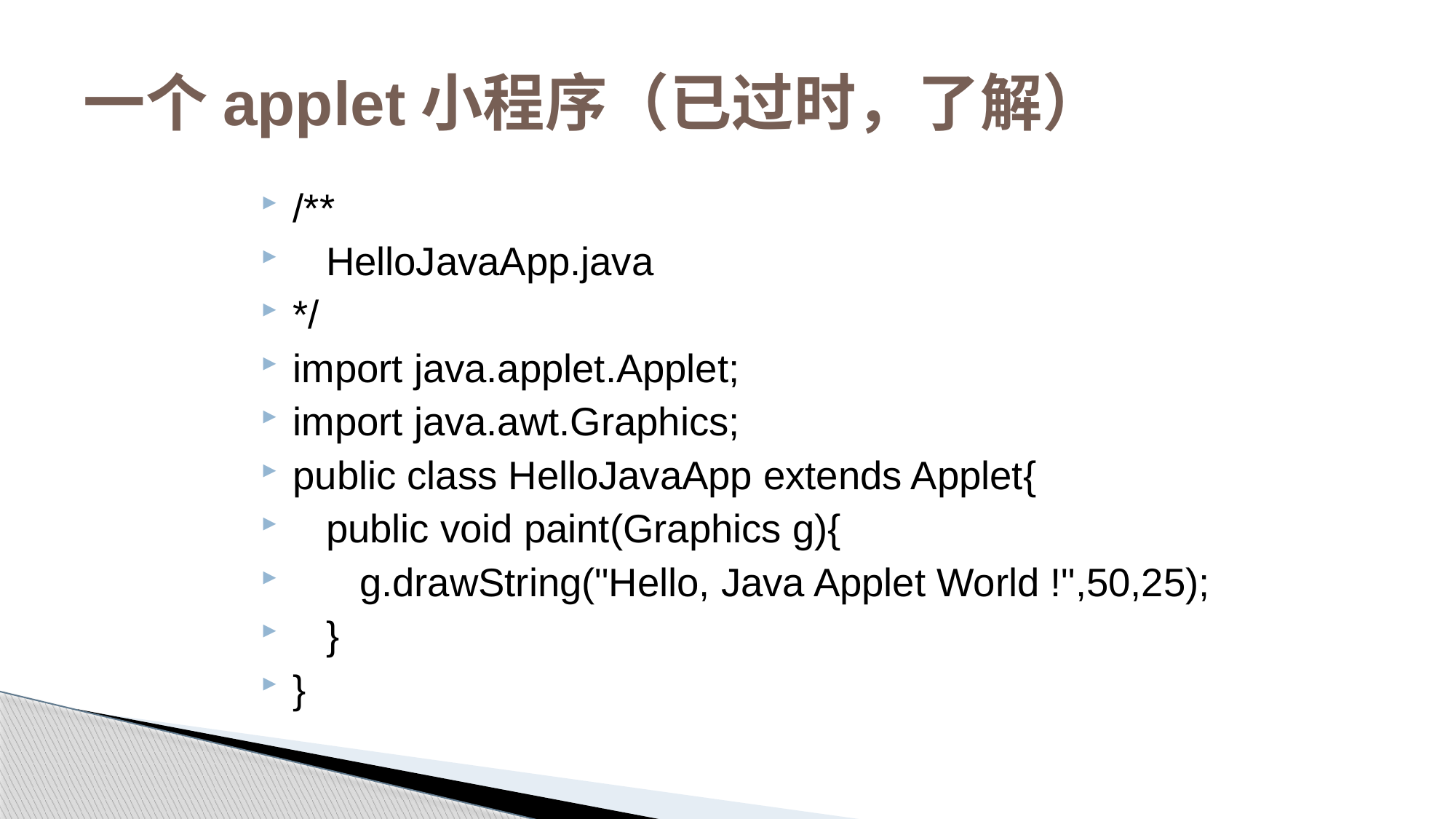

# 一个applet小程序（已过时，了解）
/**
   HelloJavaApp.java
*/
import java.applet.Applet;
import java.awt.Graphics;
public class HelloJavaApp extends Applet{
   public void paint(Graphics g){
      g.drawString("Hello, Java Applet World !",50,25);
   }
}